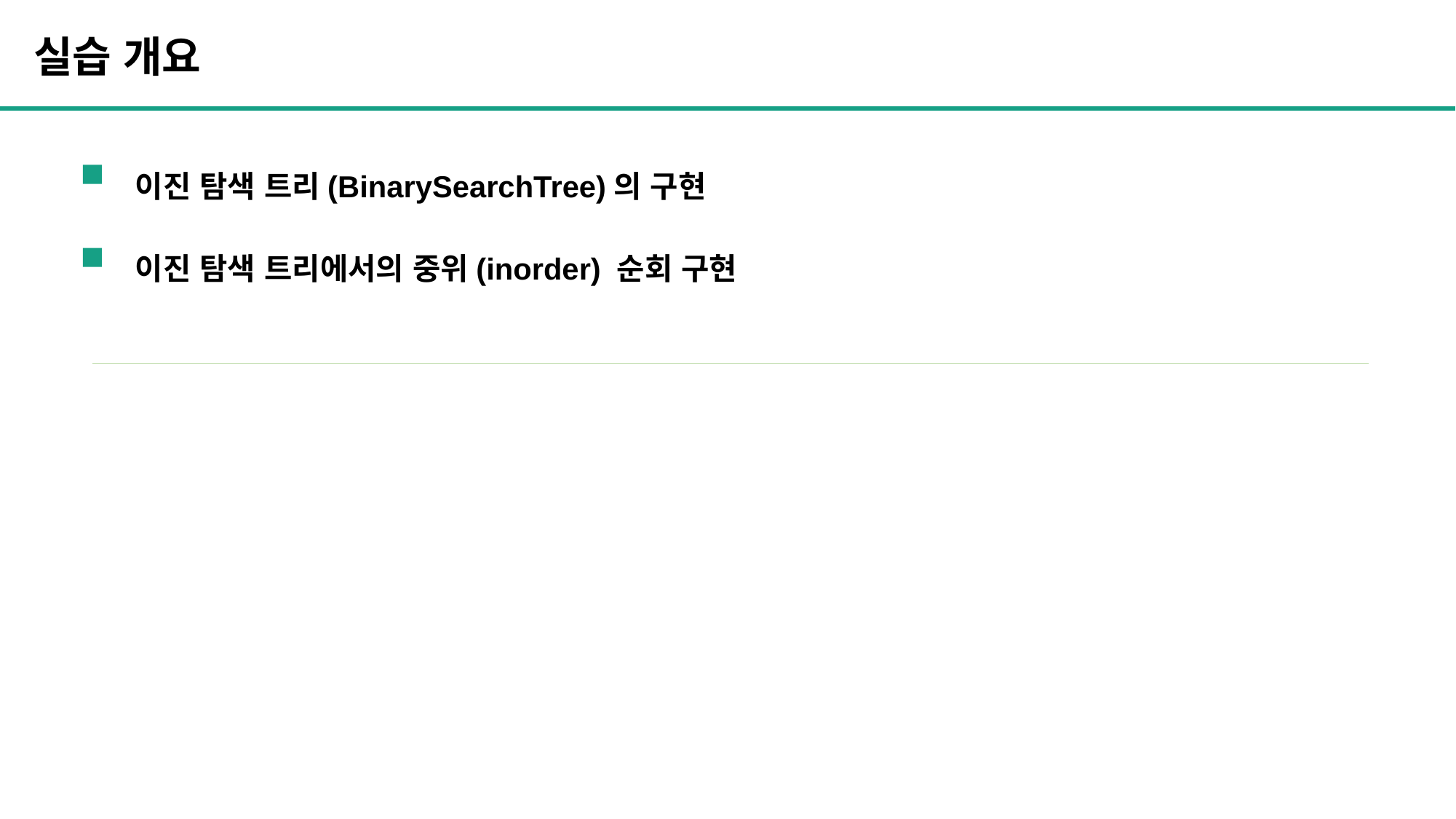

실습 개요
이진 탐색 트리(BinarySearchTree)의 구현

이진 탐색 트리에서의 중위(inorder) 순회 구현